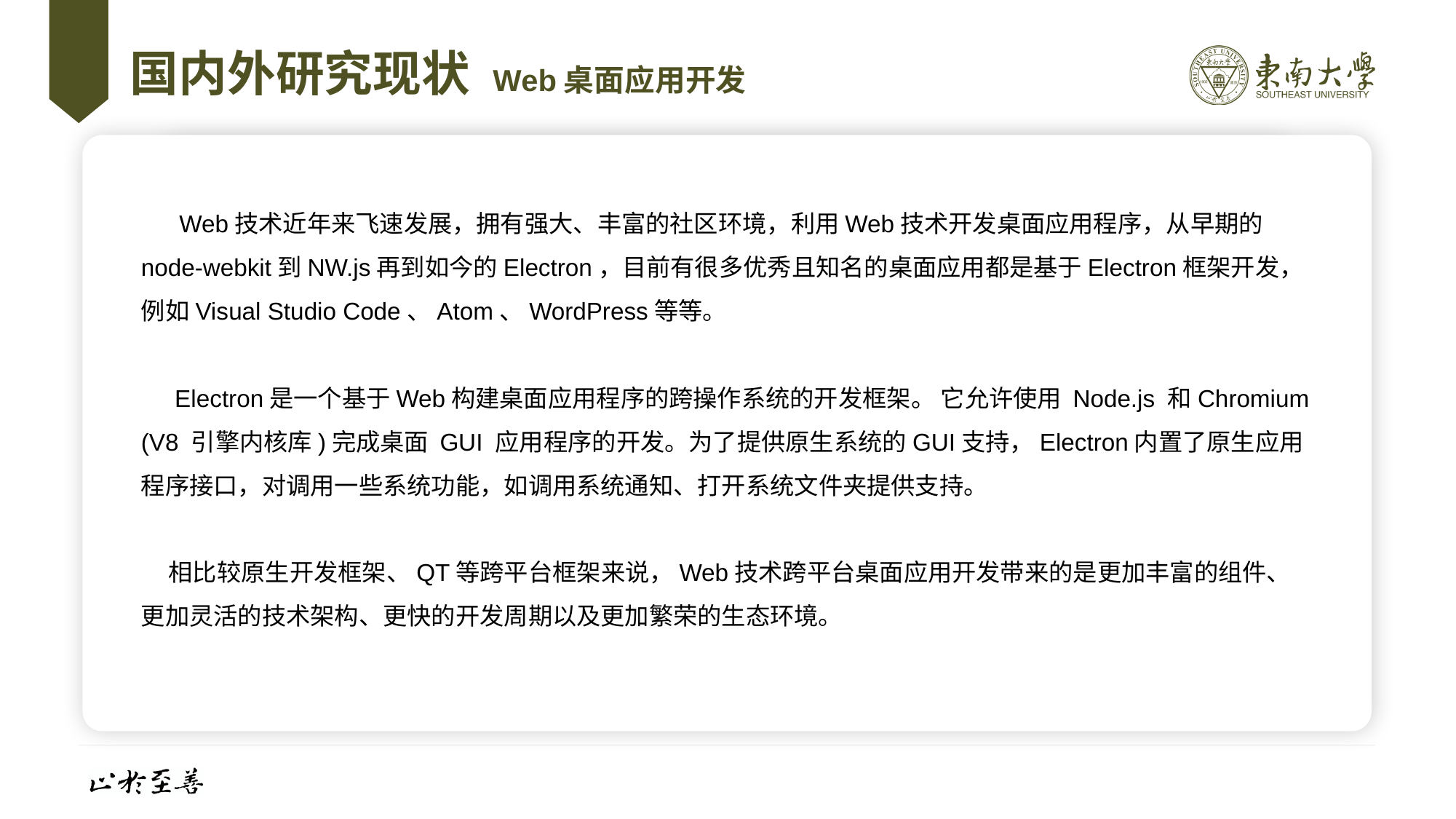

# 国内外研究现状 Web桌面应用开发

     Web技术近年来飞速发展，拥有强大、丰富的社区环境，利用Web技术开发桌面应用程序，从早期的node-webkit到NW.js再到如今的Electron，目前有很多优秀且知名的桌面应用都是基于Electron框架开发，例如Visual Studio Code、Atom、WordPress等等。

     Electron是一个基于Web构建桌面应用程序的跨操作系统的开发框架。 它允许使用 Node.js 和Chromium (V8 引擎内核库)完成桌面 GUI 应用程序的开发。为了提供原生系统的GUI支持，Electron内置了原生应用程序接口，对调用一些系统功能，如调用系统通知、打开系统文件夹提供支持。

    相比较原生开发框架、QT等跨平台框架来说，Web技术跨平台桌面应用开发带来的是更加丰富的组件、更加灵活的技术架构、更快的开发周期以及更加繁荣的生态环境。

10